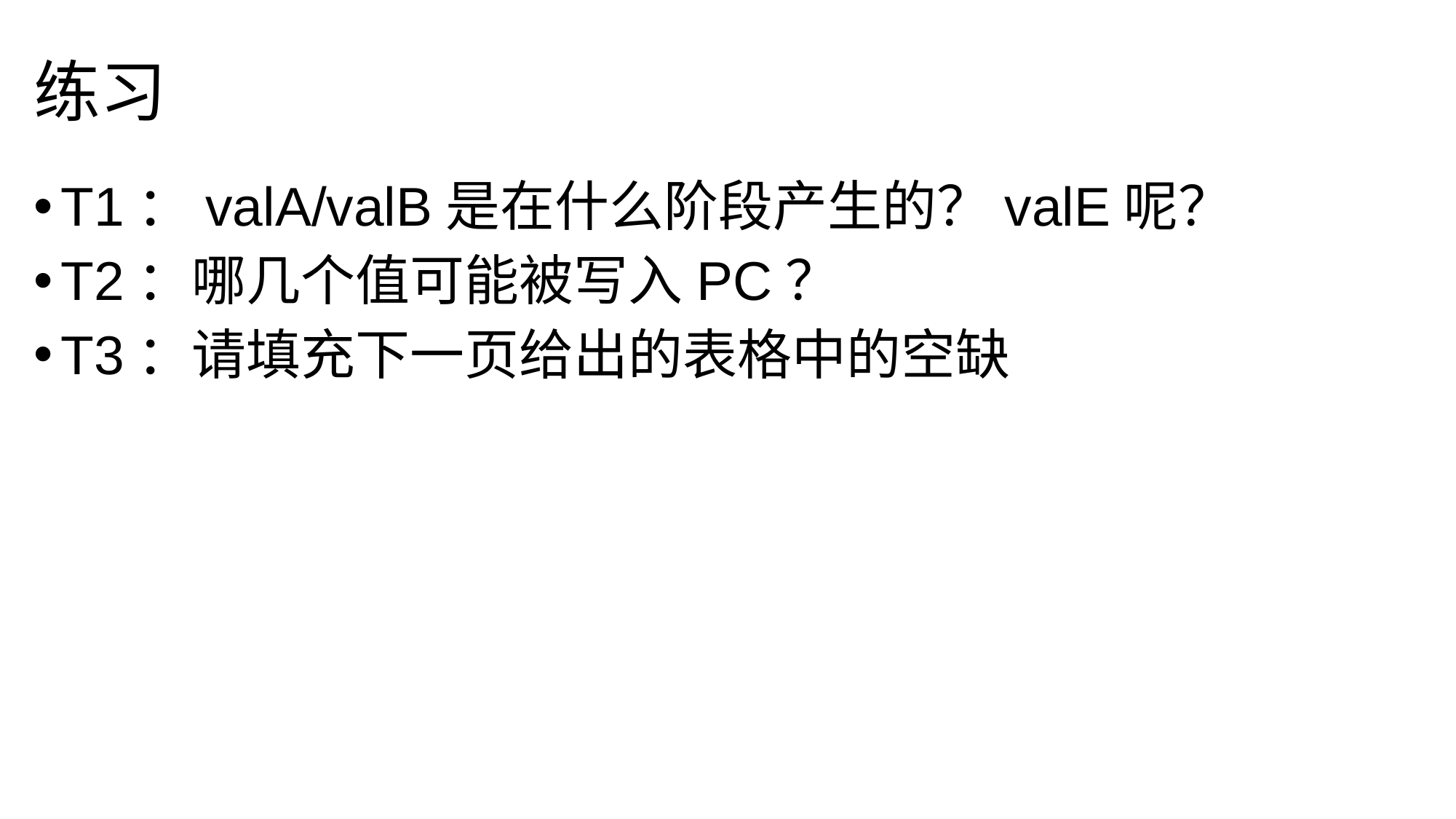

# 练习
T1：valA/valB是在什么阶段产生的？valE呢？
T2：哪几个值可能被写入PC？
T3：请填充下一页给出的表格中的空缺